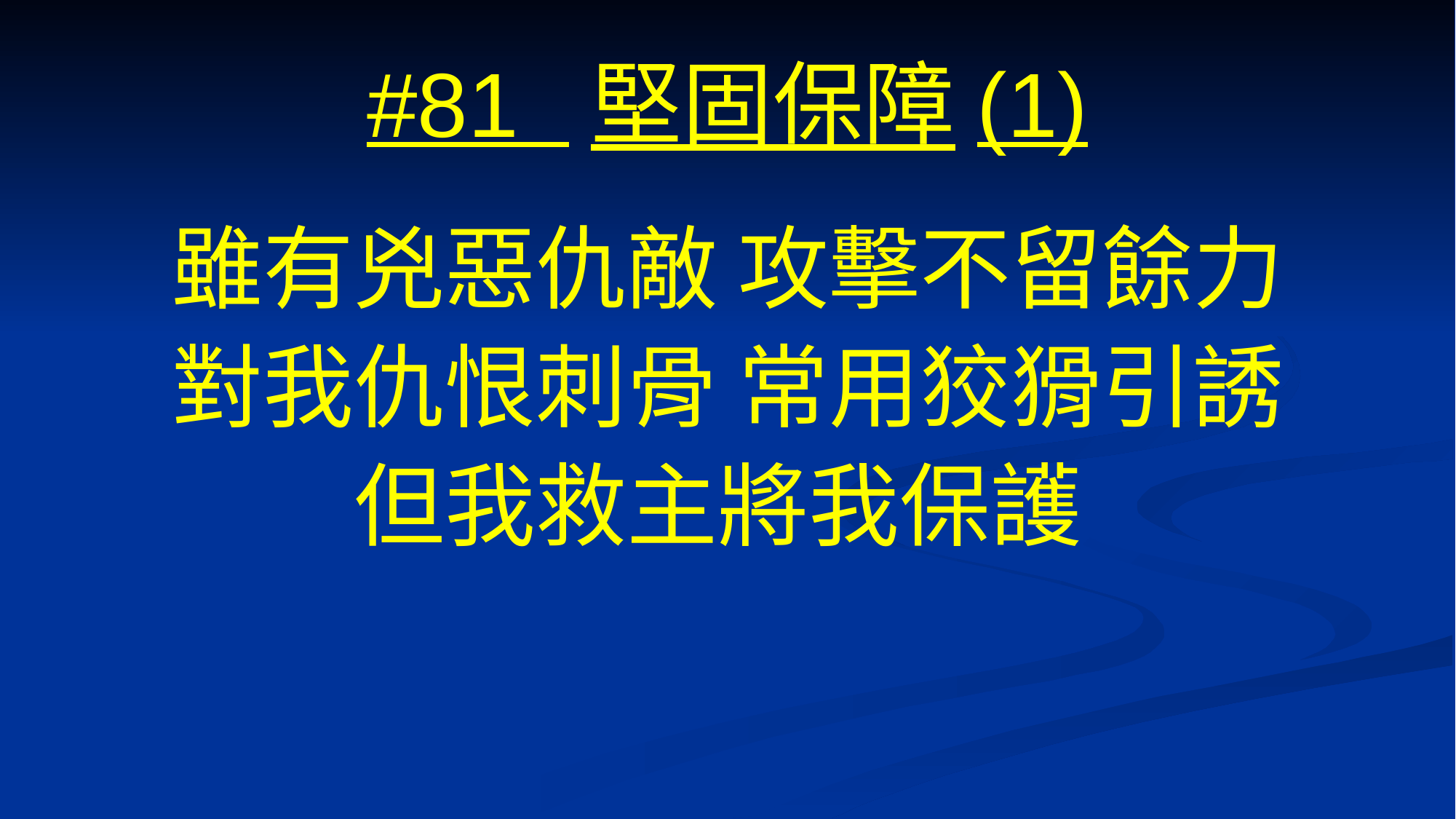

# #81  堅固保障(1)
雖有兇惡仇敵 攻擊不留餘力
對我仇恨刺骨 常用狡猾引誘
但我救主將我保護